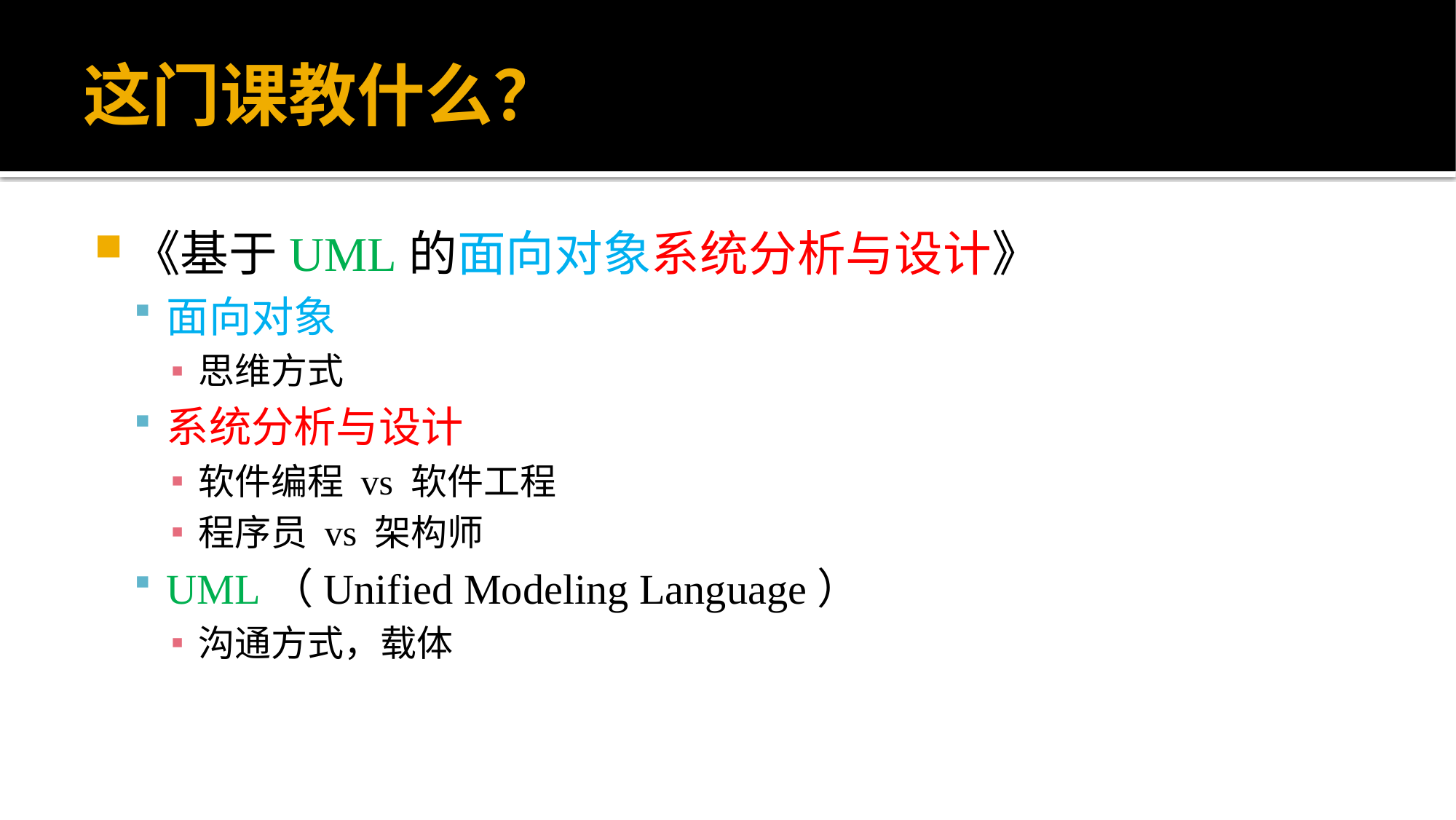

# 这门课教什么？
《基于UML的面向对象系统分析与设计》
面向对象
思维方式
系统分析与设计
软件编程 vs 软件工程
程序员 vs 架构师
UML（Unified Modeling Language）
沟通方式，载体